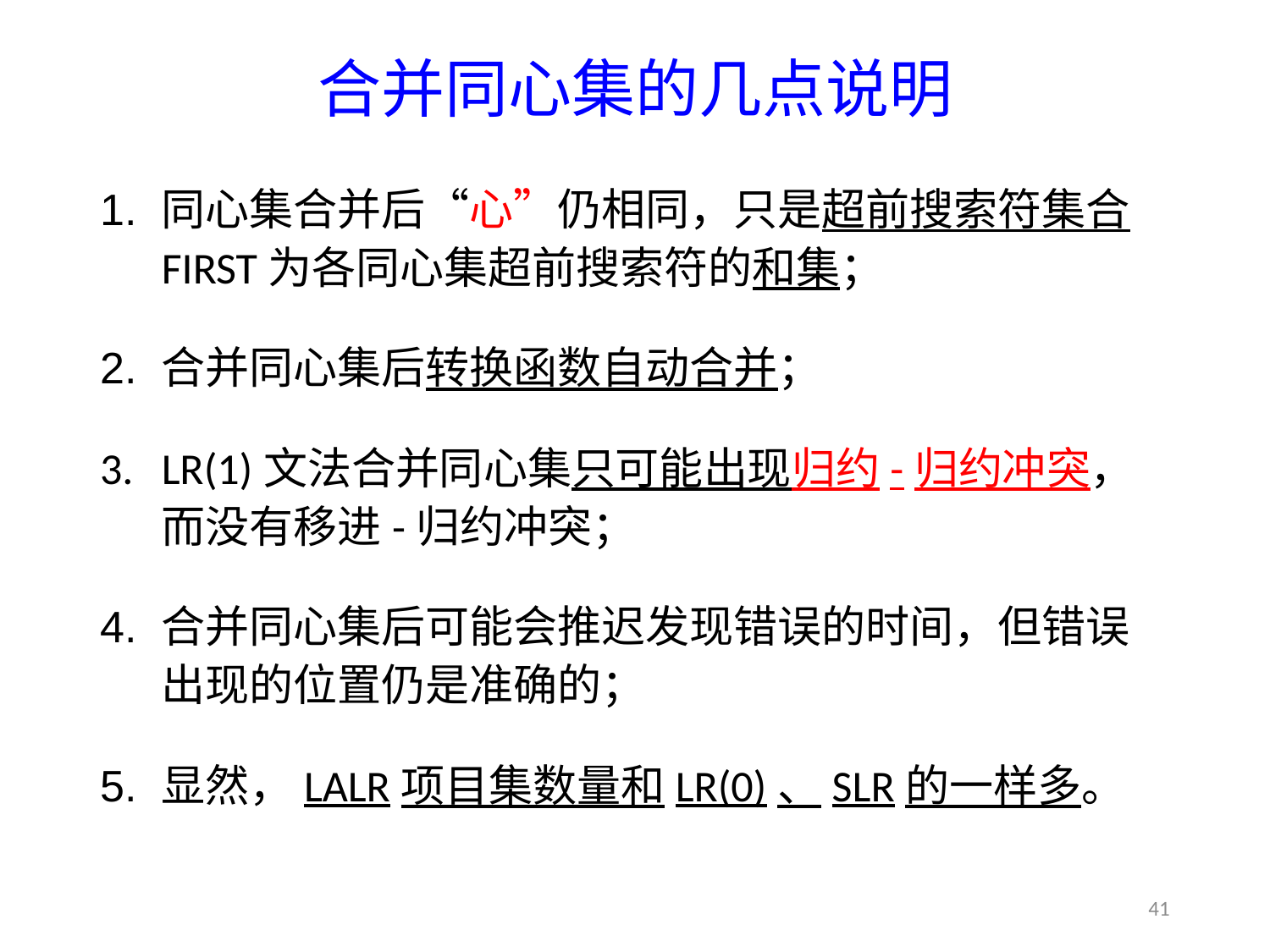

# 合并同心集的几点说明
同心集合并后“心”仍相同，只是超前搜索符集合FIRST为各同心集超前搜索符的和集；
合并同心集后转换函数自动合并；
LR(1)文法合并同心集只可能出现归约-归约冲突，而没有移进-归约冲突；
合并同心集后可能会推迟发现错误的时间，但错误出现的位置仍是准确的；
显然，LALR项目集数量和LR(0)、SLR的一样多。
41